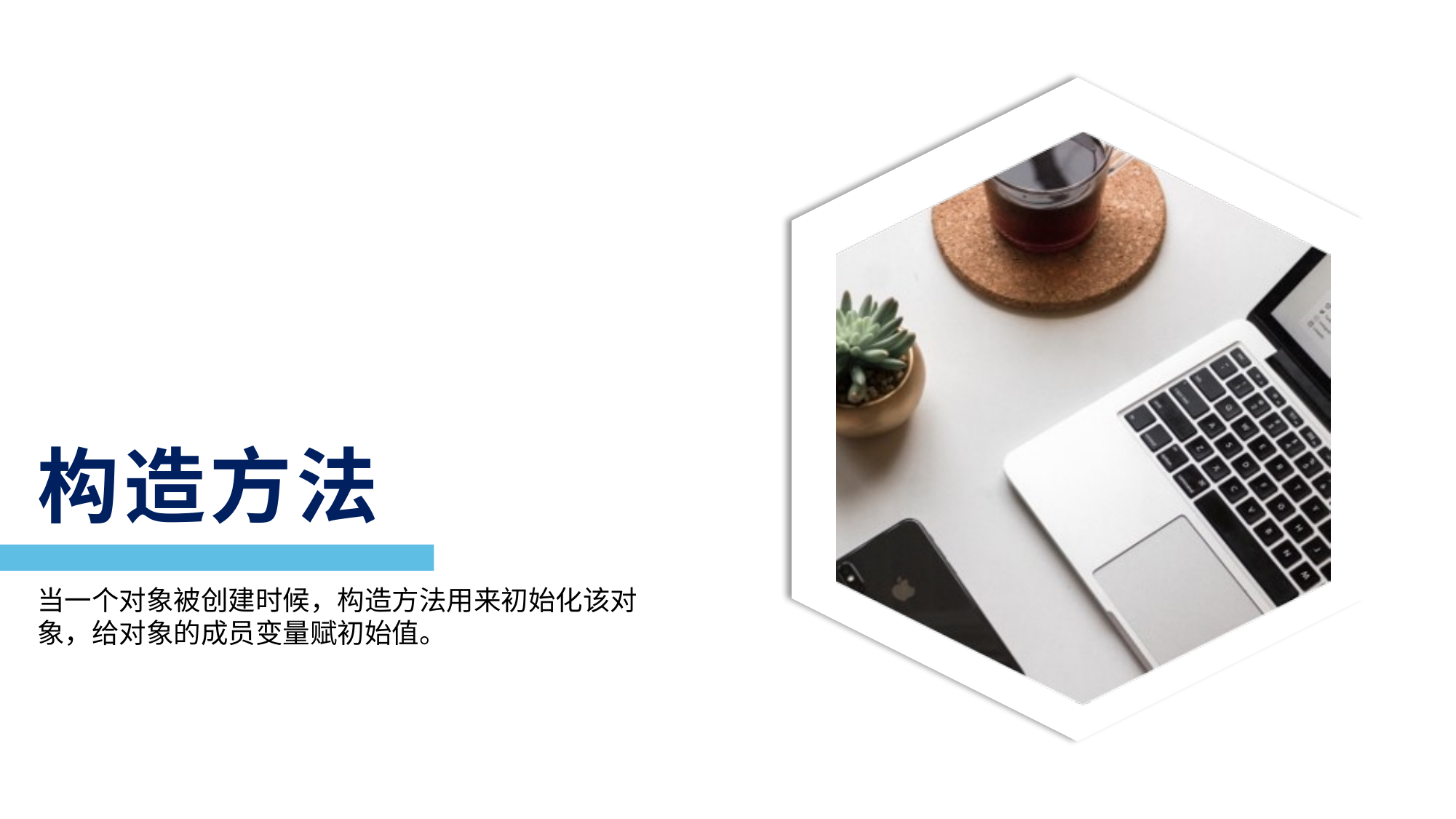

# 构造方法
当一个对象被创建时候，构造方法用来初始化该对象，给对象的成员变量赋初始值。